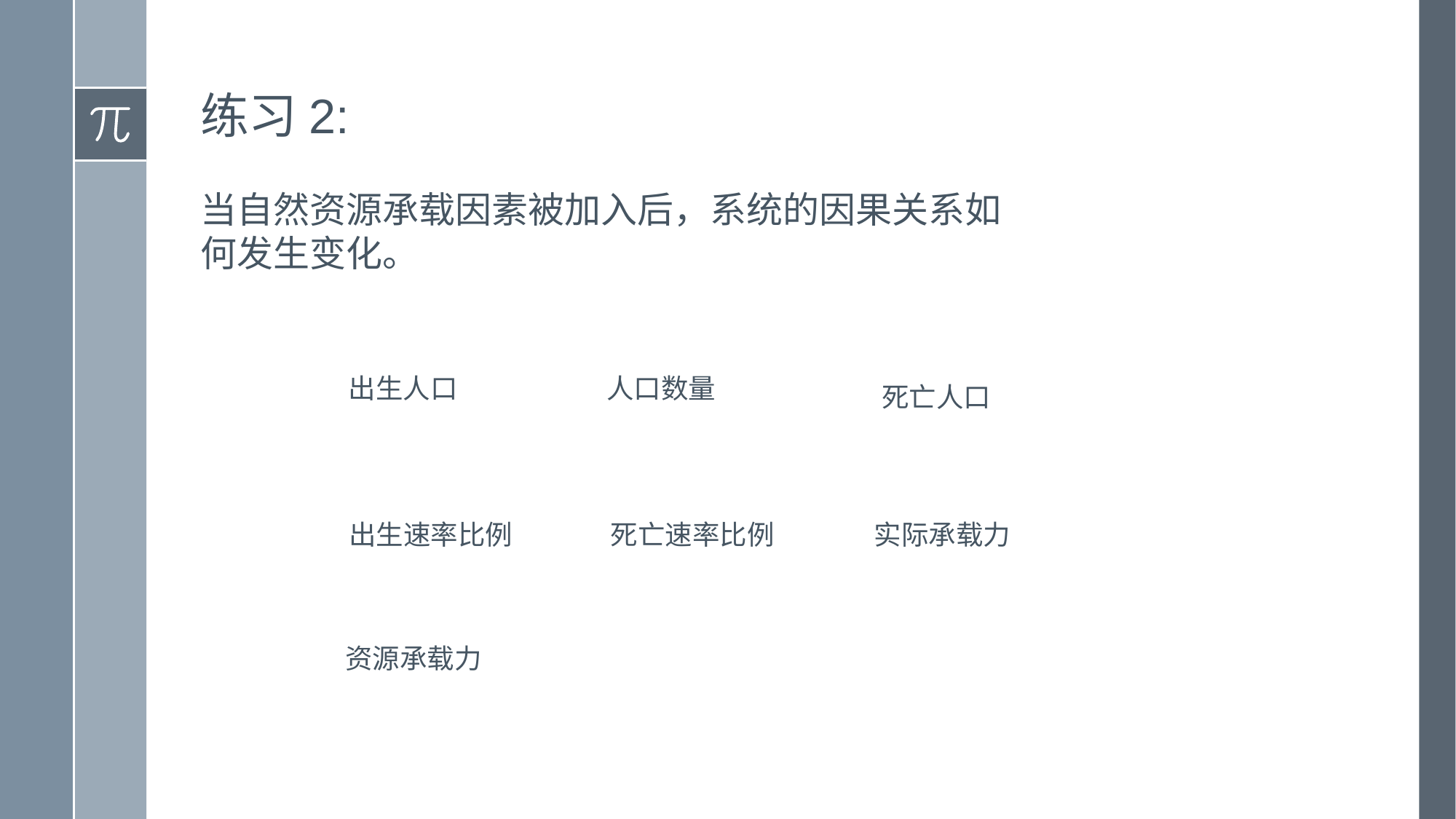

练习2:

当自然资源承载因素被加入后，系统的因果关系如何发生变化。
出生人口
人口数量
死亡人口
出生速率比例
实际承载力
死亡速率比例
资源承载力